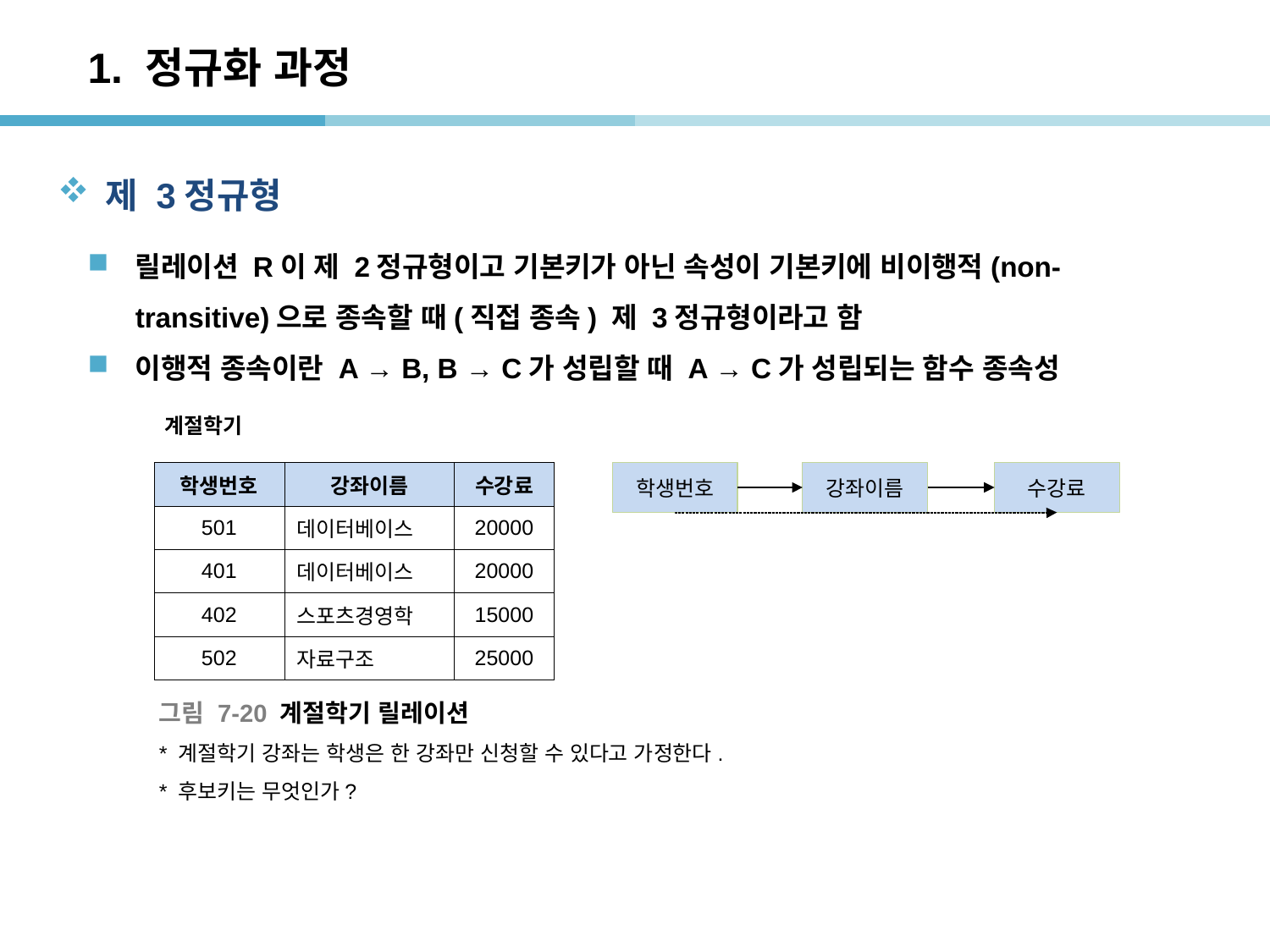

# 1. 정규화 과정
제 3정규형
릴레이션 R이 제 2정규형이고 기본키가 아닌 속성이 기본키에 비이행적(non-transitive)으로 종속할 때(직접 종속) 제 3정규형이라고 함
이행적 종속이란 A → B, B → C가 성립할 때 A → C가 성립되는 함수 종속성
계절학기
| 학생번호 | 강좌이름 | 수강료 |
| --- | --- | --- |
| 501 | 데이터베이스 | 20000 |
| 401 | 데이터베이스 | 20000 |
| 402 | 스포츠경영학 | 15000 |
| 502 | 자료구조 | 25000 |
학생번호
강좌이름
수강료
그림 7-20 계절학기 릴레이션
* 계절학기 강좌는 학생은 한 강좌만 신청할 수 있다고 가정한다.
* 후보키는 무엇인가?